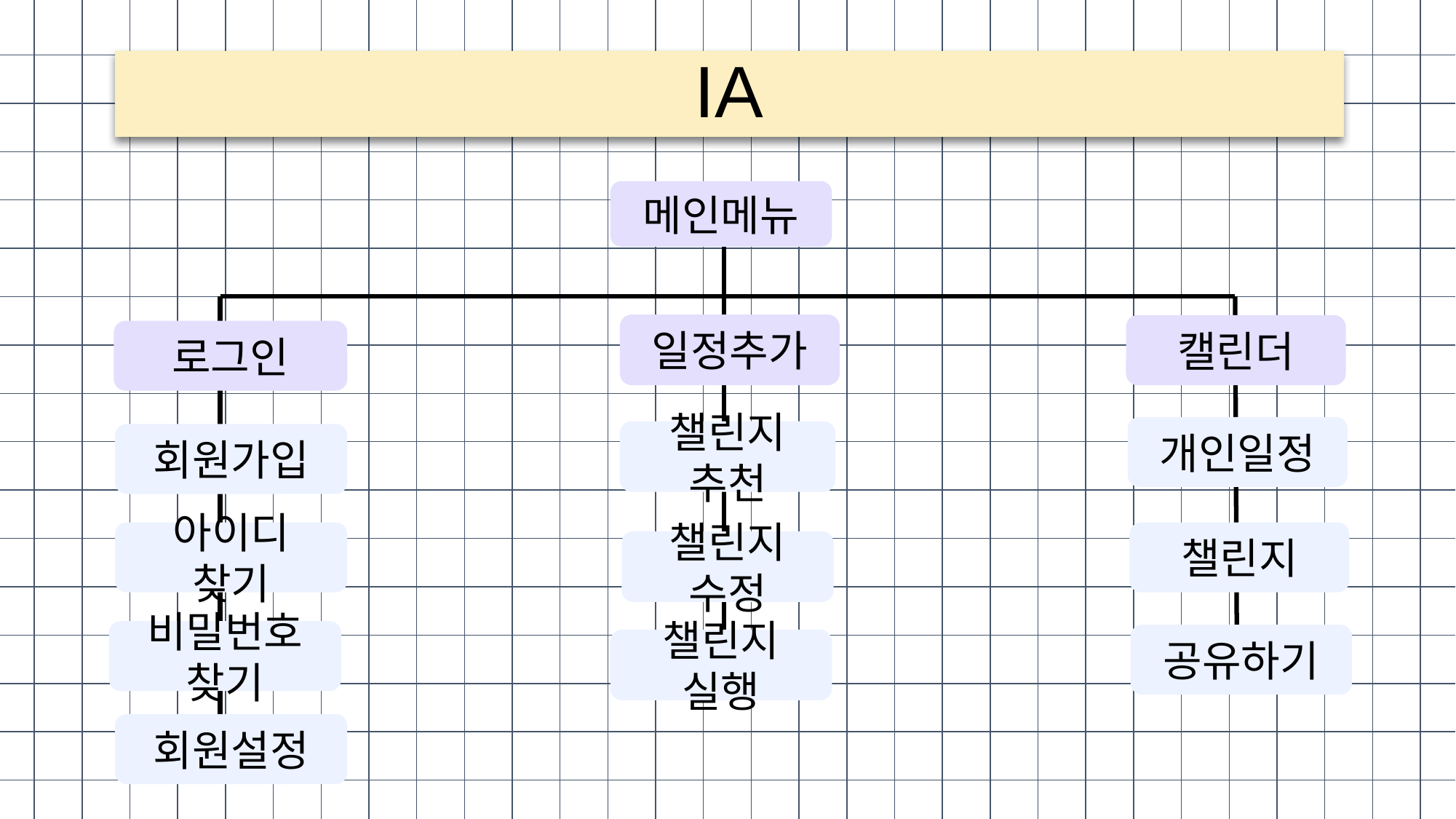

IA
메인메뉴
일정추가
캘린더
로그인
개인일정
챌린지 추천
회원가입
아이디 찾기
챌린지
챌린지 수정
비밀번호 찾기
공유하기
챌린지 실행
회원설정